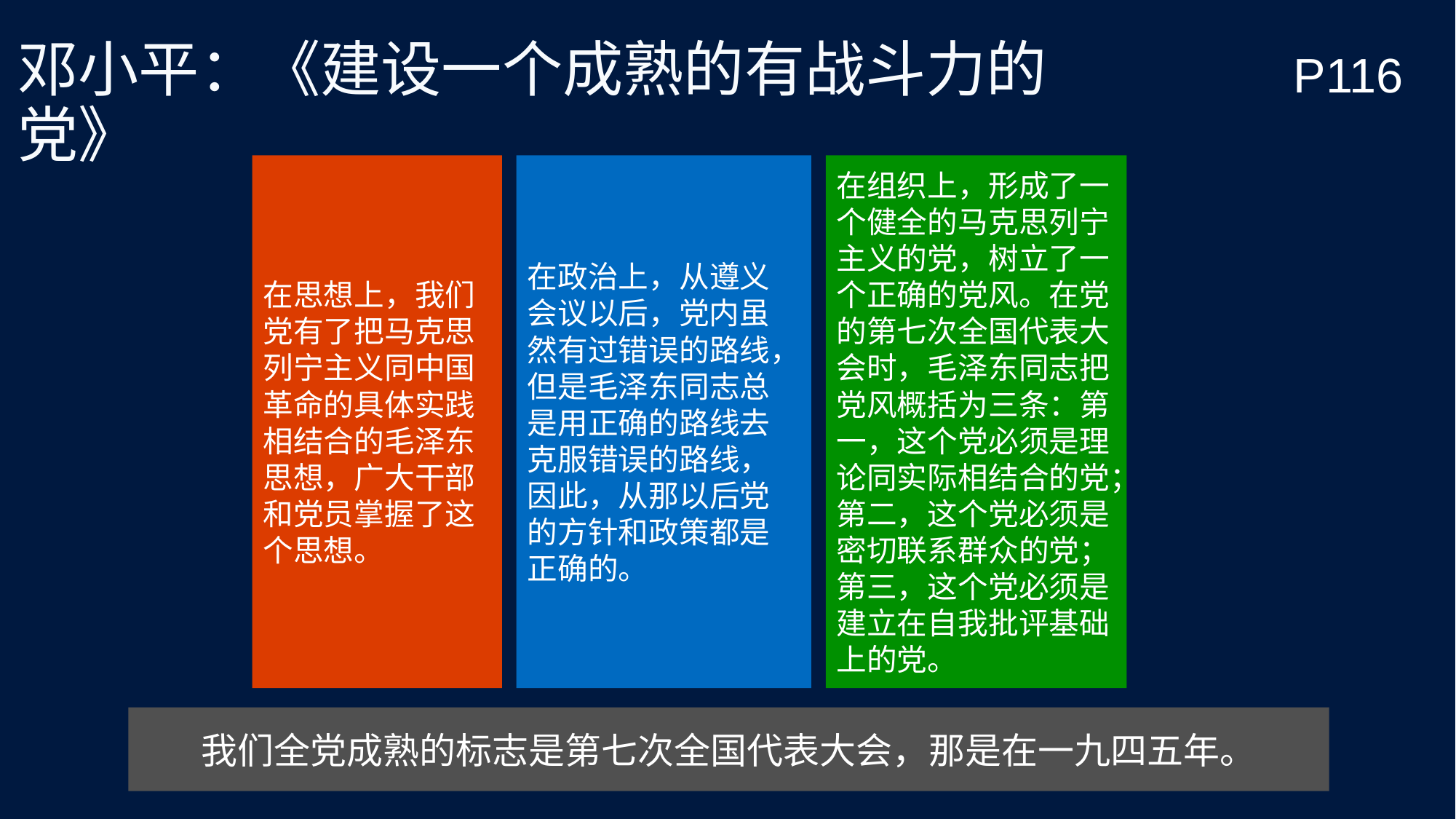

邓小平：《建设一个成熟的有战斗力的党》
P116
在思想上，我们党有了把马克思列宁主义同中国革命的具体实践相结合的毛泽东思想，广大干部和党员掌握了这个思想。
在政治上，从遵义会议以后，党内虽然有过错误的路线，但是毛泽东同志总是用正确的路线去克服错误的路线，因此，从那以后党的方针和政策都是正确的。
在组织上，形成了一个健全的马克思列宁主义的党，树立了一个正确的党风。在党的第七次全国代表大会时，毛泽东同志把党风概括为三条：第一，这个党必须是理论同实际相结合的党；第二，这个党必须是密切联系群众的党；第三，这个党必须是建立在自我批评基础上的党。
我们全党成熟的标志是第七次全国代表大会，那是在一九四五年。